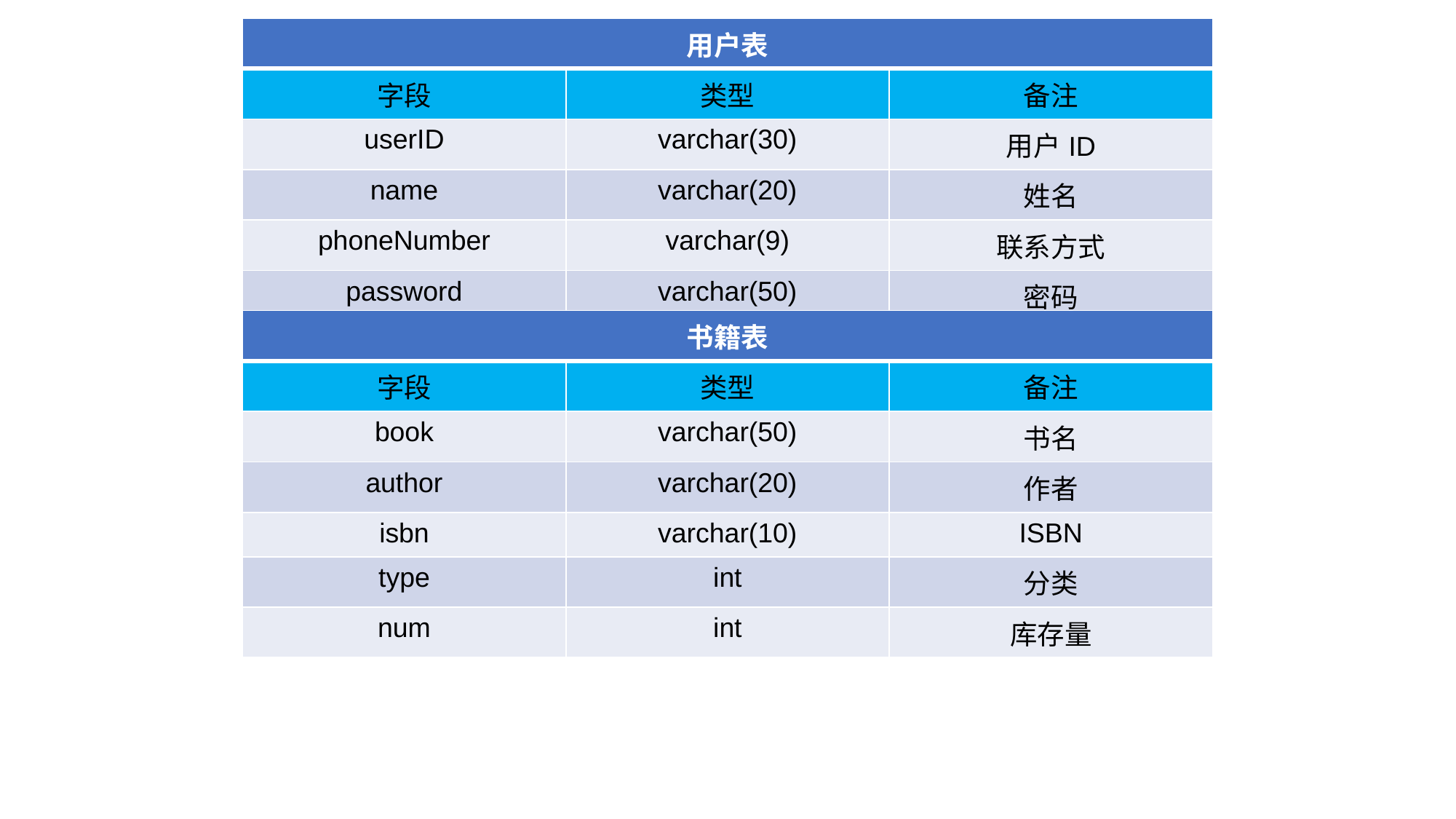

| 用户表 |  |  |
| --- | --- | --- |
| 字段 | 类型 | 备注 |
| userID | varchar(30) | 用户ID |
| name | varchar(20) | 姓名 |
| phoneNumber | varchar(9) | 联系方式 |
| password | varchar(50) | 密码 |
| 书籍表 |  |  |
| --- | --- | --- |
| 字段 | 类型 | 备注 |
| book | varchar(50) | 书名 |
| author | varchar(20) | 作者 |
| isbn | varchar(10) | ISBN |
| type | int | 分类 |
| num | int | 库存量 |